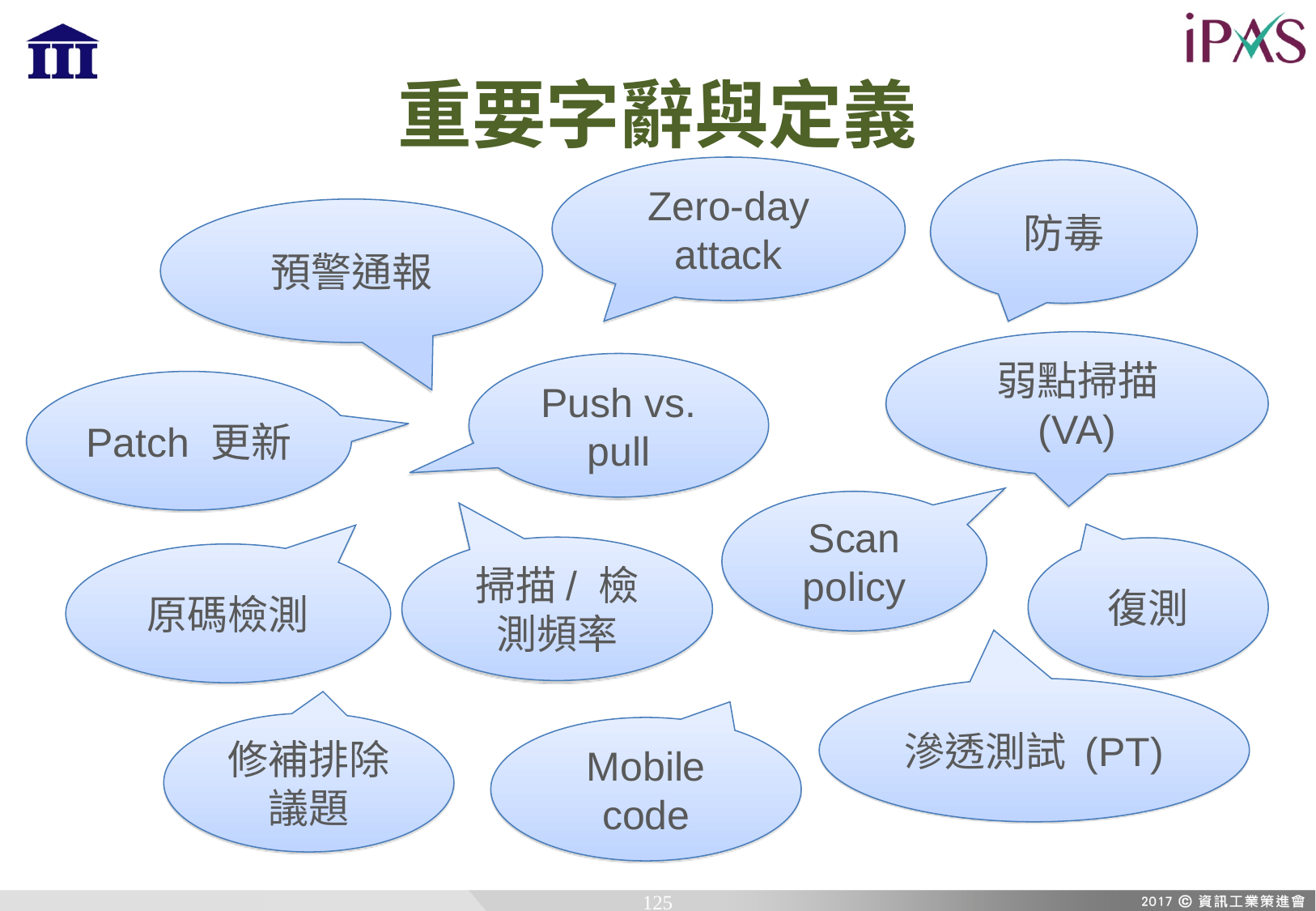

# 重要字辭與定義
Zero-day attack
防毒
預警通報
弱點掃描 (VA)
Push vs. pull
Patch 更新
Scan policy
掃描/ 檢測頻率
復測
原碼檢測
滲透測試 (PT)
修補排除議題
Mobile code
125